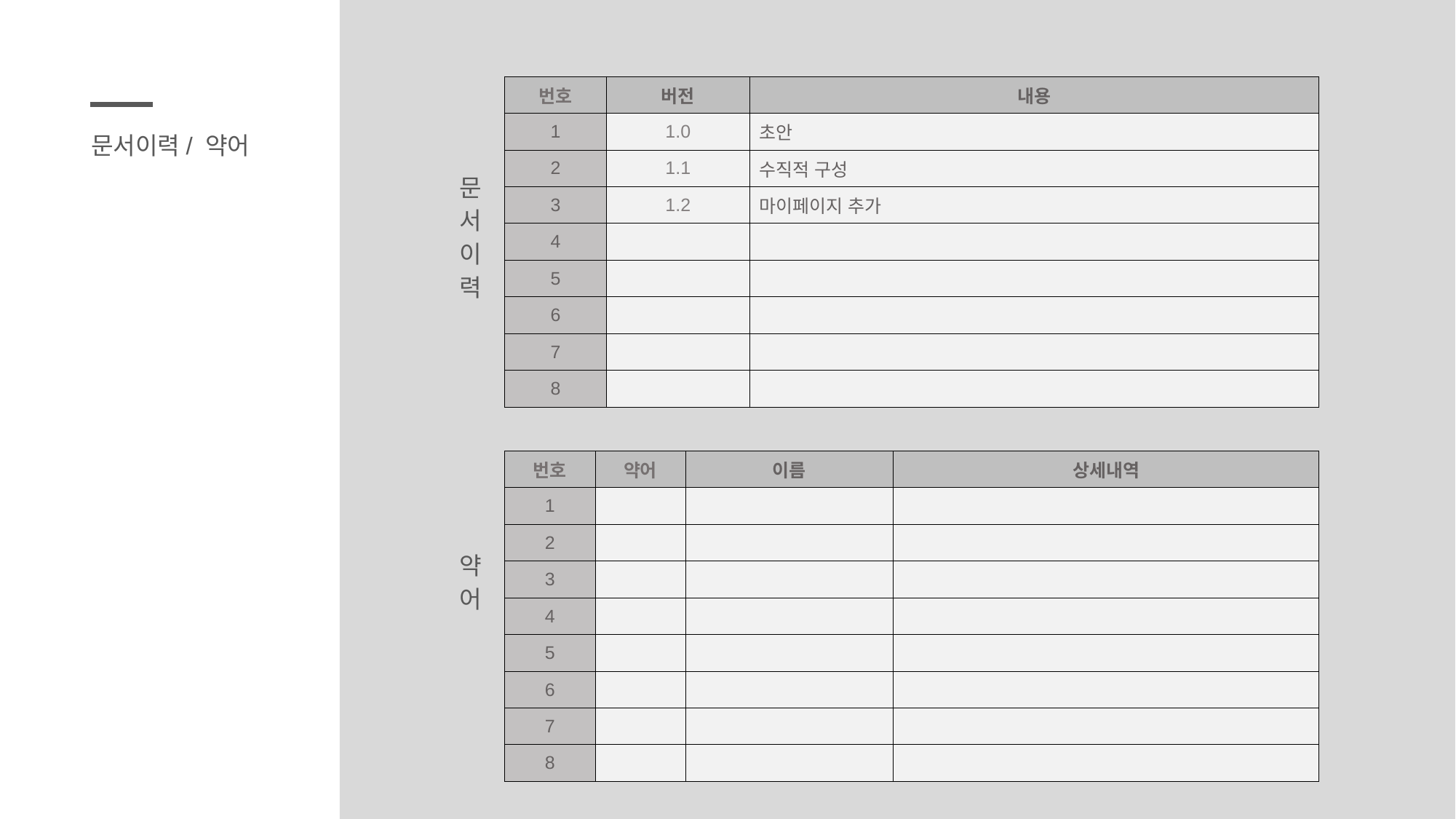

| 번호 | 버전 | 내용 |
| --- | --- | --- |
| 1 | 1.0 | 초안 |
| 2 | 1.1 | 수직적 구성 |
| 3 | 1.2 | 마이페이지 추가 |
| 4 |  |  |
| 5 |  |  |
| 6 |  |  |
| 7 |  |  |
| 8 |  |  |
문서이력/ 약어
문
서
이
력
| 번호 | 약어 | 이름 | 상세내역 |
| --- | --- | --- | --- |
| 1 |  |  |  |
| 2 |  |  |  |
| 3 |  |  |  |
| 4 |  |  |  |
| 5 |  |  |  |
| 6 |  |  |  |
| 7 |  |  |  |
| 8 |  |  |  |
약
어